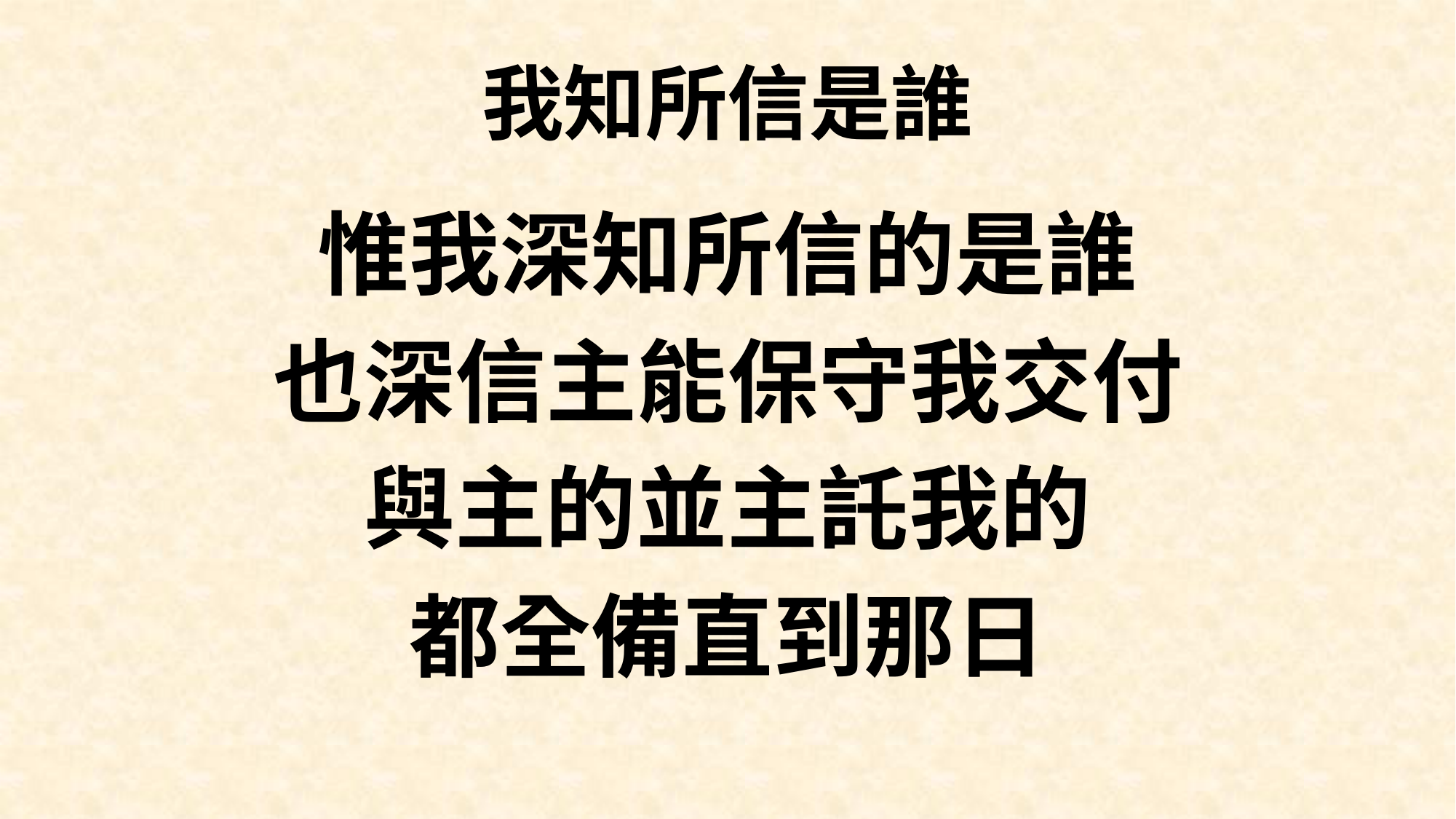

# 我知所信是誰
惟我深知所信的是誰
也深信主能保守我交付
與主的並主託我的
都全備直到那日